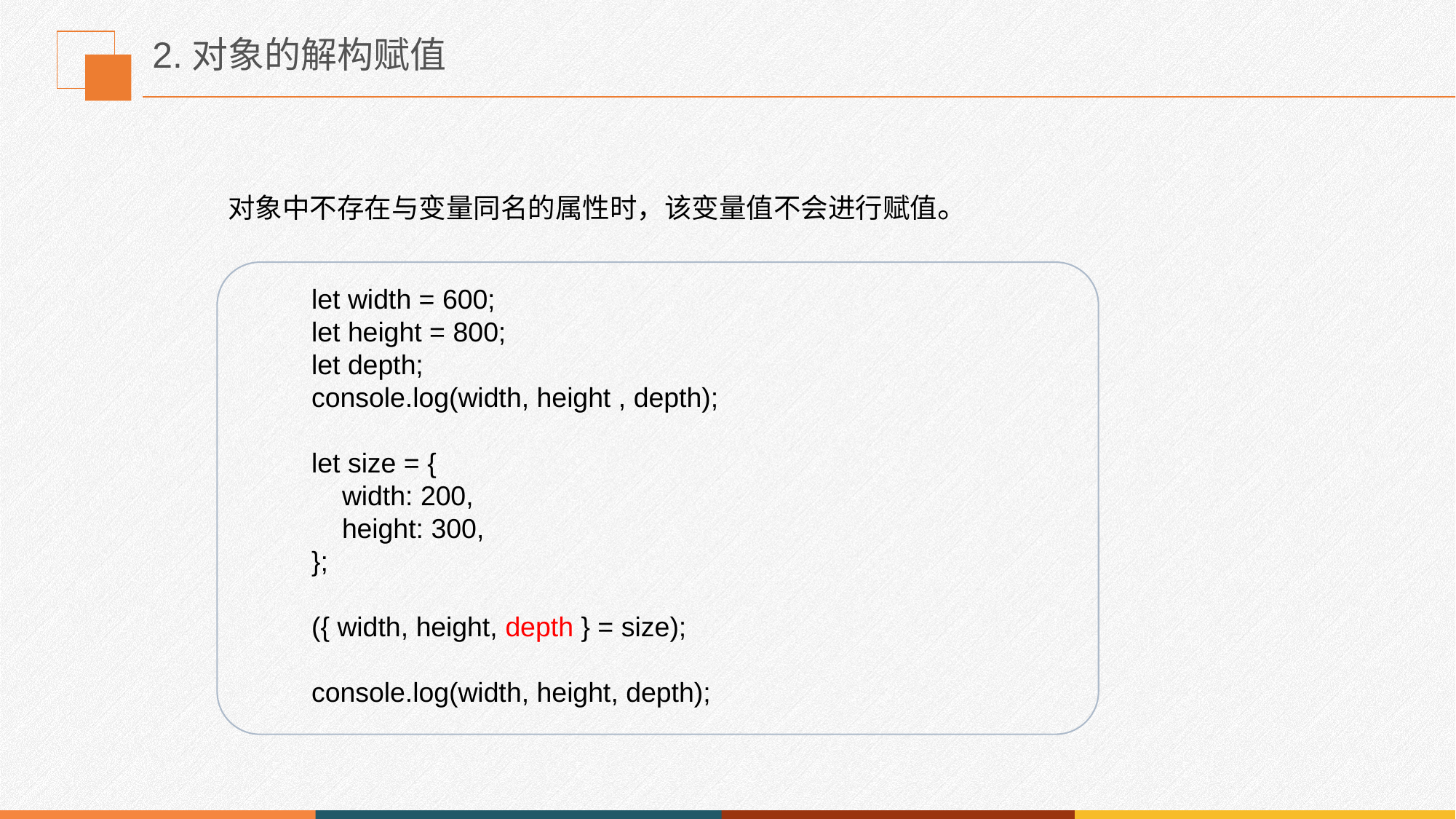

# 2.对象的解构赋值
对象中不存在与变量同名的属性时，该变量值不会进行赋值。

let width = 600;
let height = 800;
let depth;
console.log(width, height , depth);
let size = {
    width: 200,
    height: 300,
};
({ width, height, depth } = size);
console.log(width, height, depth);